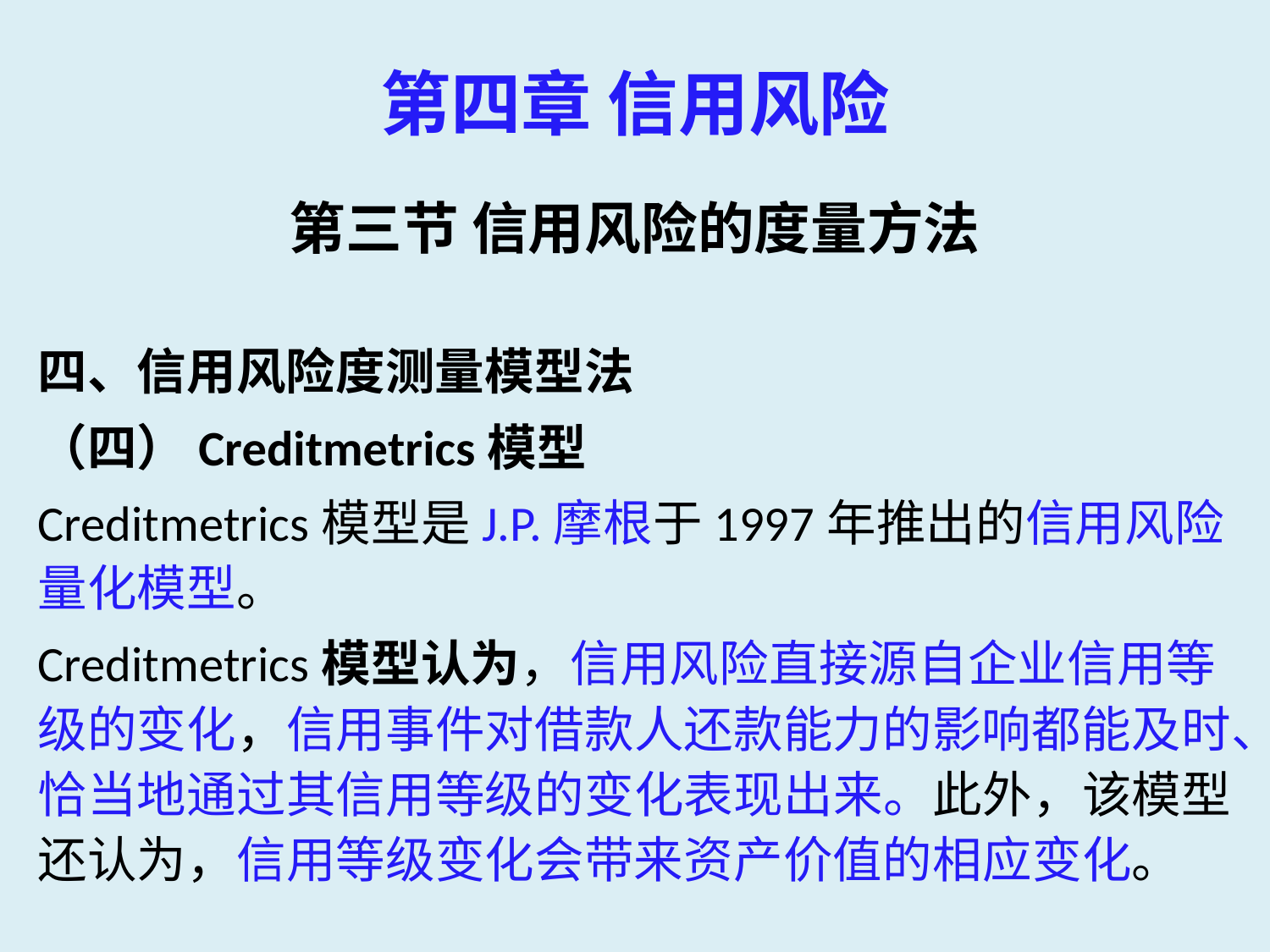

# 第四章 信用风险
第三节 信用风险的度量方法

四、信用风险度测量模型法
（四）Creditmetrics模型
Creditmetrics模型是J.P.摩根于1997年推出的信用风险量化模型。
Creditmetrics模型认为，信用风险直接源自企业信用等级的变化，信用事件对借款人还款能力的影响都能及时、恰当地通过其信用等级的变化表现出来。此外，该模型还认为，信用等级变化会带来资产价值的相应变化。

45